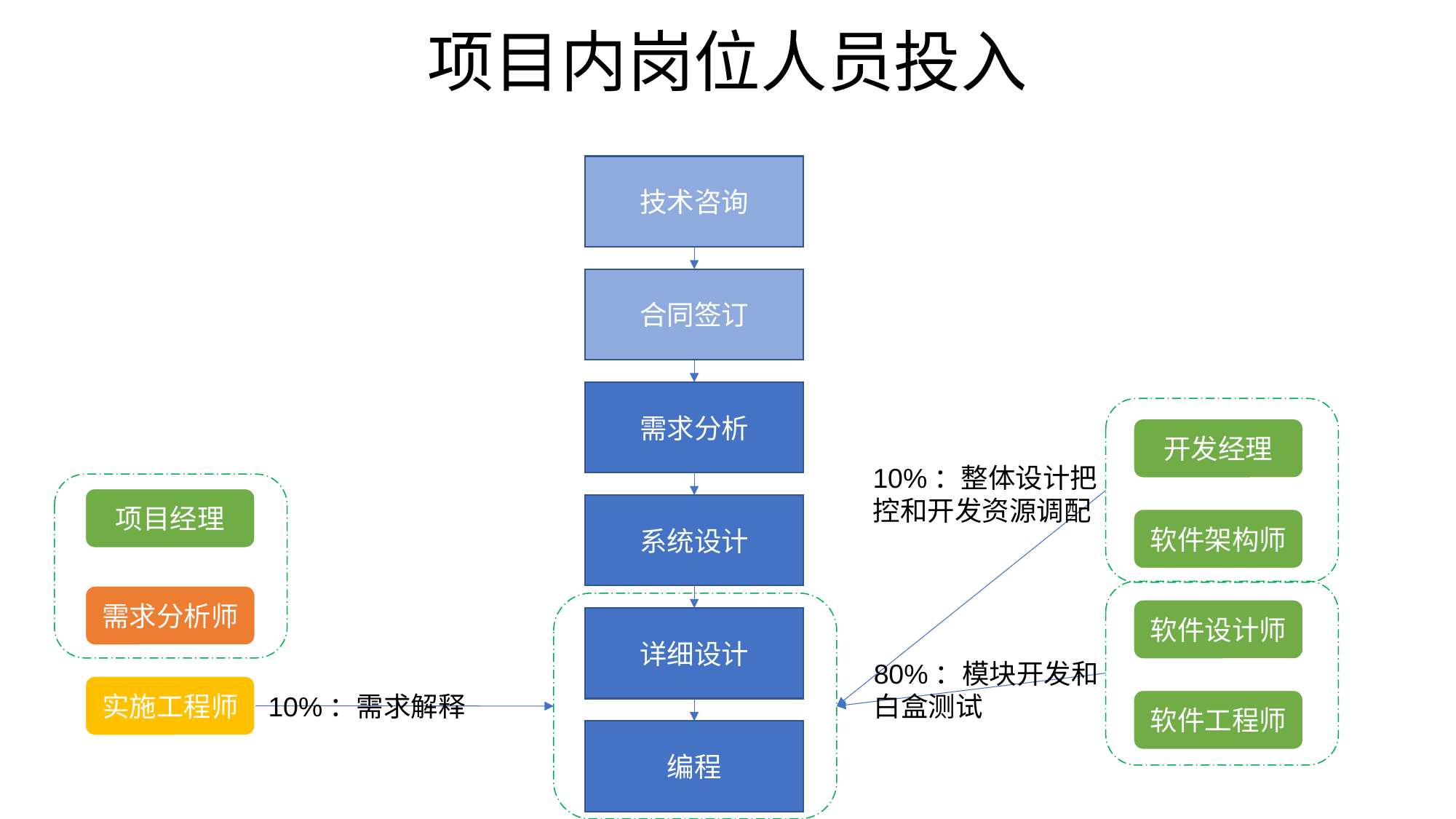

# 项目内岗位人员投入
技术咨询
合同签订
需求分析

开发经理
10%：整体设计把控和开发资源调配

项目经理
系统设计
软件架构师

需求分析师

软件设计师
详细设计
80%：模块开发和白盒测试
实施工程师
10%：需求解释
软件工程师
编程